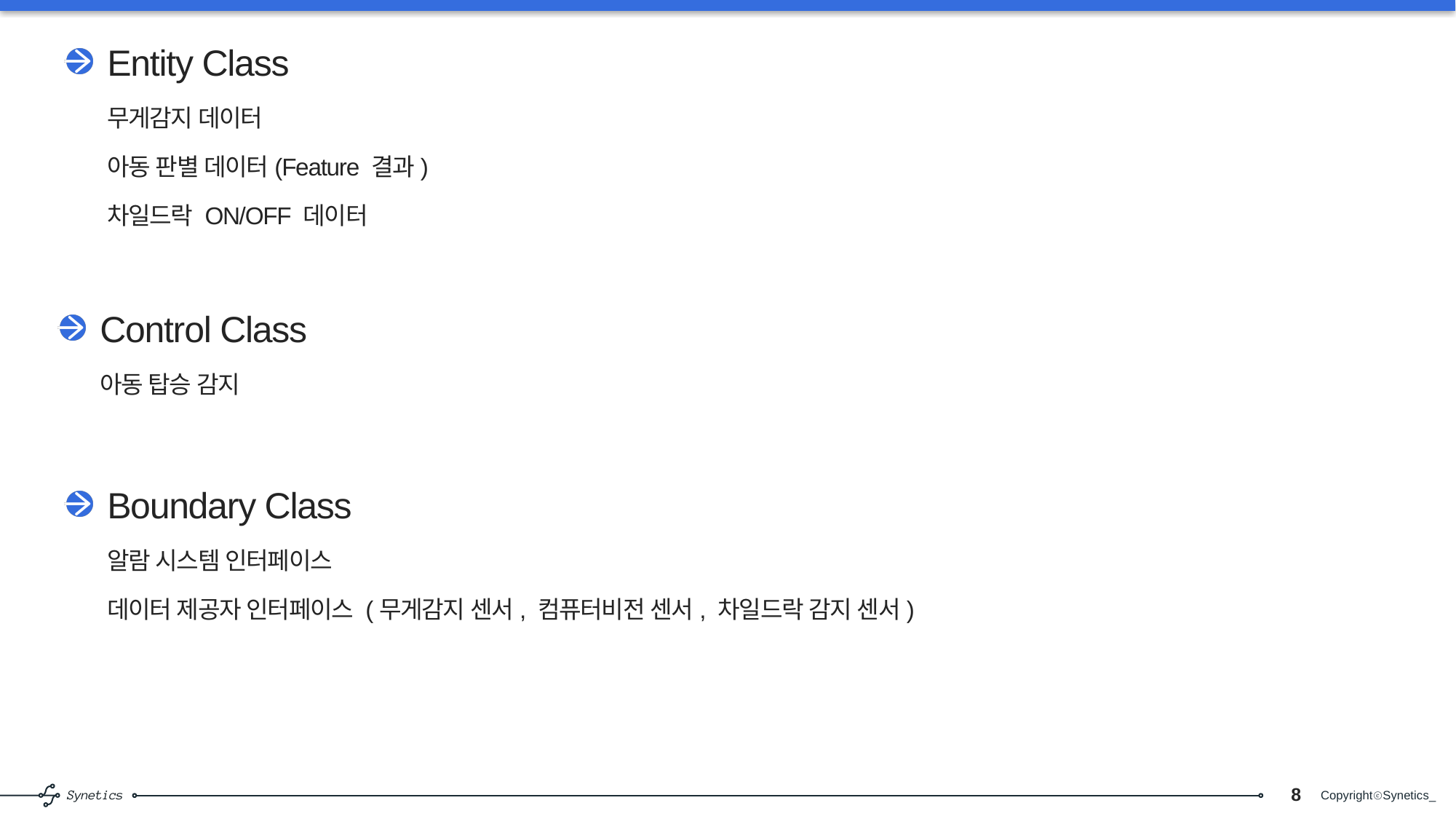

Entity Class
무게감지 데이터
아동 판별 데이터(Feature 결과)
차일드락 ON/OFF 데이터

Control Class
아동 탑승 감지
Boundary Class
알람 시스템 인터페이스
데이터 제공자 인터페이스 (무게감지 센서, 컴퓨터비전 센서, 차일드락 감지 센서)